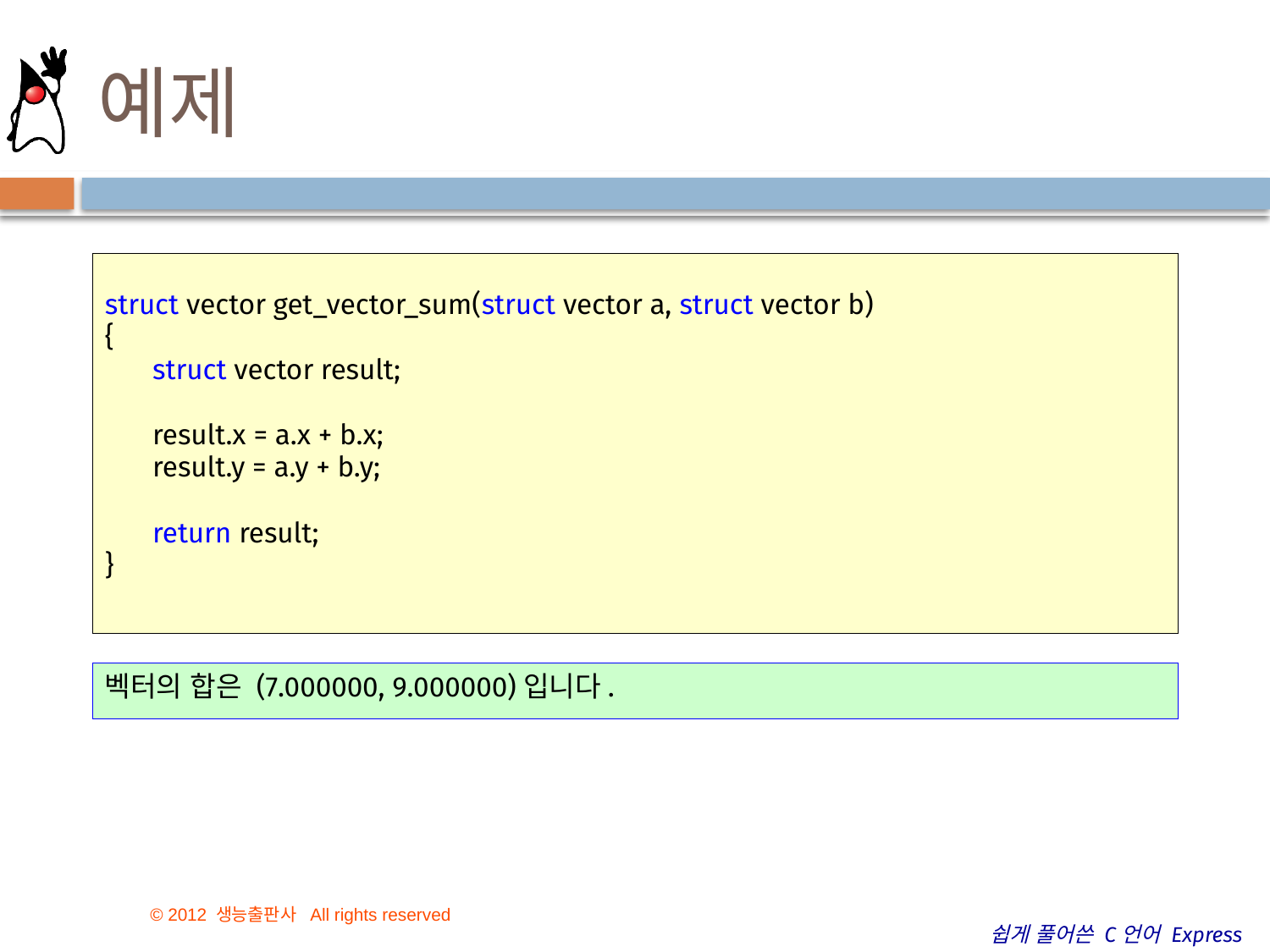

# 예제

struct vector get_vector_sum(struct vector a, struct vector b)
{
	struct vector result;

	result.x = a.x + b.x;
	result.y = a.y + b.y;

	return result;
}

벡터의 합은 (7.000000, 9.000000)입니다.